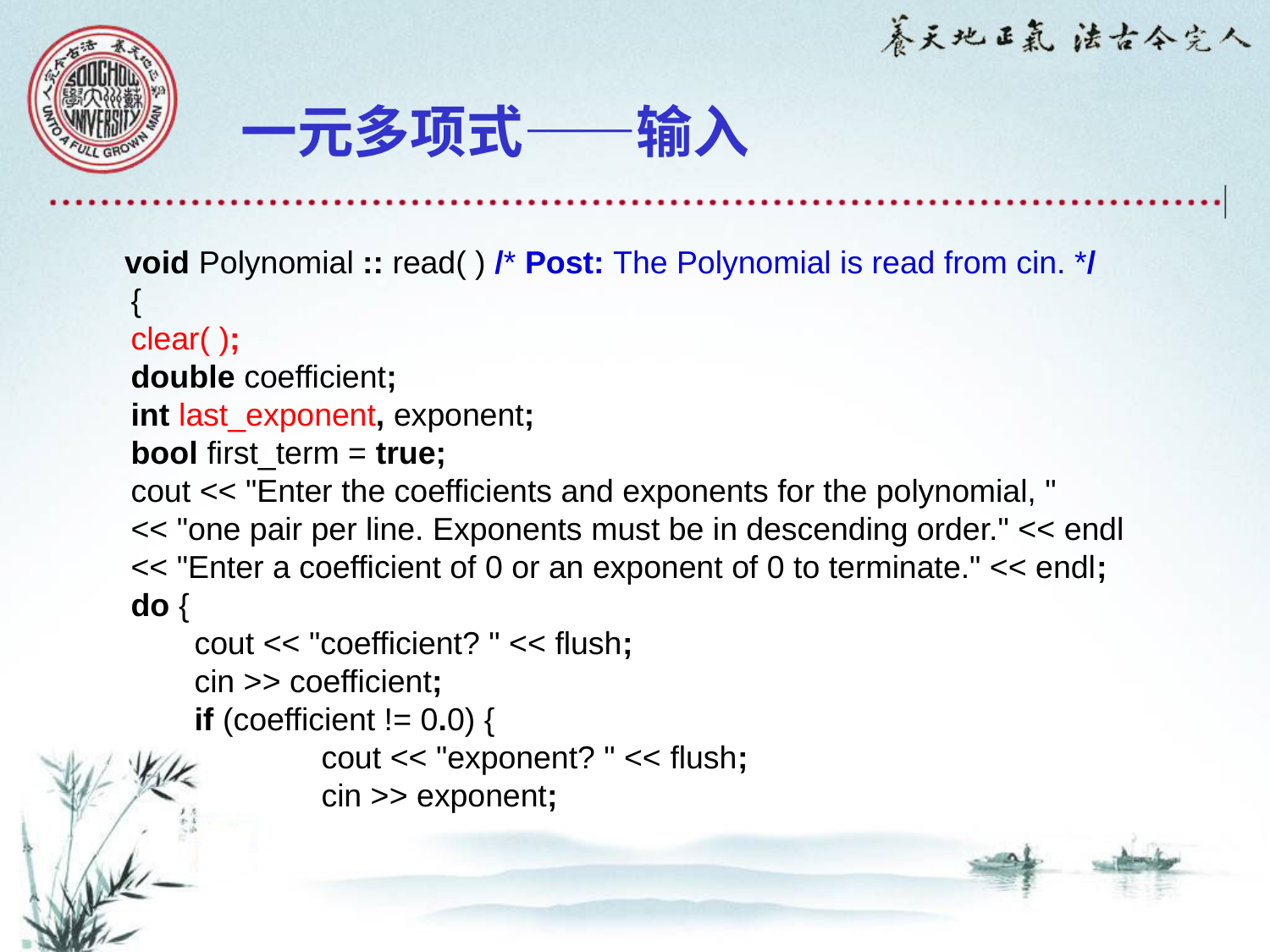

一元多项式——输入

      void Polynomial :: read( ) /* Post: The Polynomial is read from cin. */
{
clear( );
double coefficient;
int last_exponent, exponent;
bool first_term = true;
cout << "Enter the coefficients and exponents for the polynomial, "
<< "one pair per line. Exponents must be in descending order." << endl
<< "Enter a coefficient of 0 or an exponent of 0 to terminate." << endl;
do {
cout << "coefficient? " << flush;
cin >> coefficient;
if (coefficient != 0.0) {
	cout << "exponent? " << flush;
	cin >> exponent;